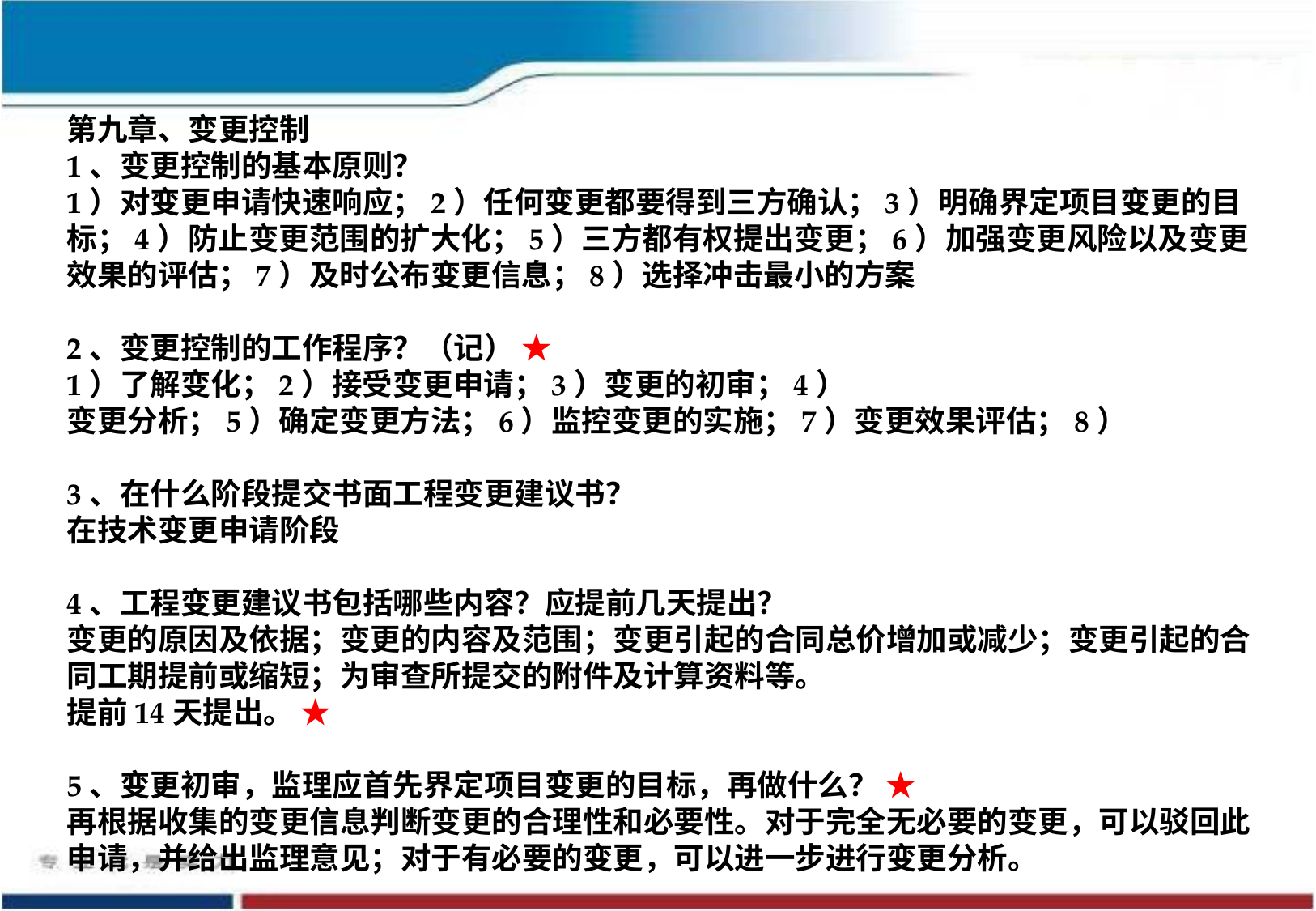

第九章、变更控制
1、变更控制的基本原则？
1）对变更申请快速响应；2）任何变更都要得到三方确认；3）明确界定项目变更的目标；4）防止变更范围的扩大化；5）三方都有权提出变更；6）加强变更风险以及变更效果的评估；7）及时公布变更信息；8）选择冲击最小的方案

2、变更控制的工作程序？（记） ★
1）了解变化；2）接受变更申请；3）变更的初审；4）
变更分析；5）确定变更方法；6）监控变更的实施；7）变更效果评估；8）

3、在什么阶段提交书面工程变更建议书？
在技术变更申请阶段

4、工程变更建议书包括哪些内容？应提前几天提出？
变更的原因及依据；变更的内容及范围；变更引起的合同总价增加或减少；变更引起的合同工期提前或缩短；为审查所提交的附件及计算资料等。
提前14天提出。 ★

5、变更初审，监理应首先界定项目变更的目标，再做什么？ ★
再根据收集的变更信息判断变更的合理性和必要性。对于完全无必要的变更，可以驳回此申请，并给出监理意见；对于有必要的变更，可以进一步进行变更分析。